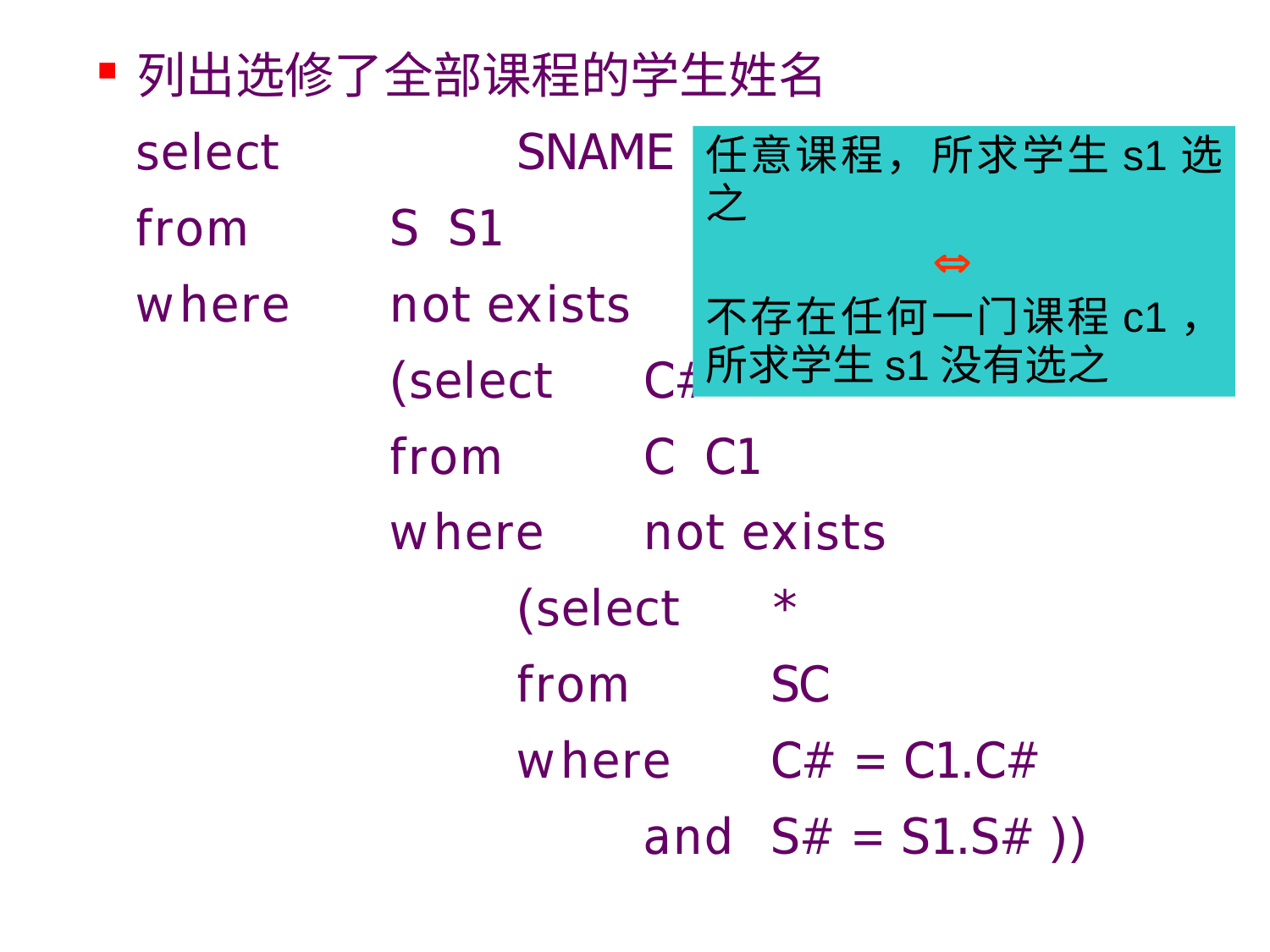

列出选修了全部课程的学生姓名
	select		SNAME
	from    	S  S1
	where    	not exists
			(select    	C#
			from      	C  C1
			where  	not exists
				(select	*
				from      	SC
				where     	C# = C1.C#
					and	S# = S1.S# ))
任意课程，所求学生s1选之
⇔
不存在任何一门课程c1，所求学生s1没有选之